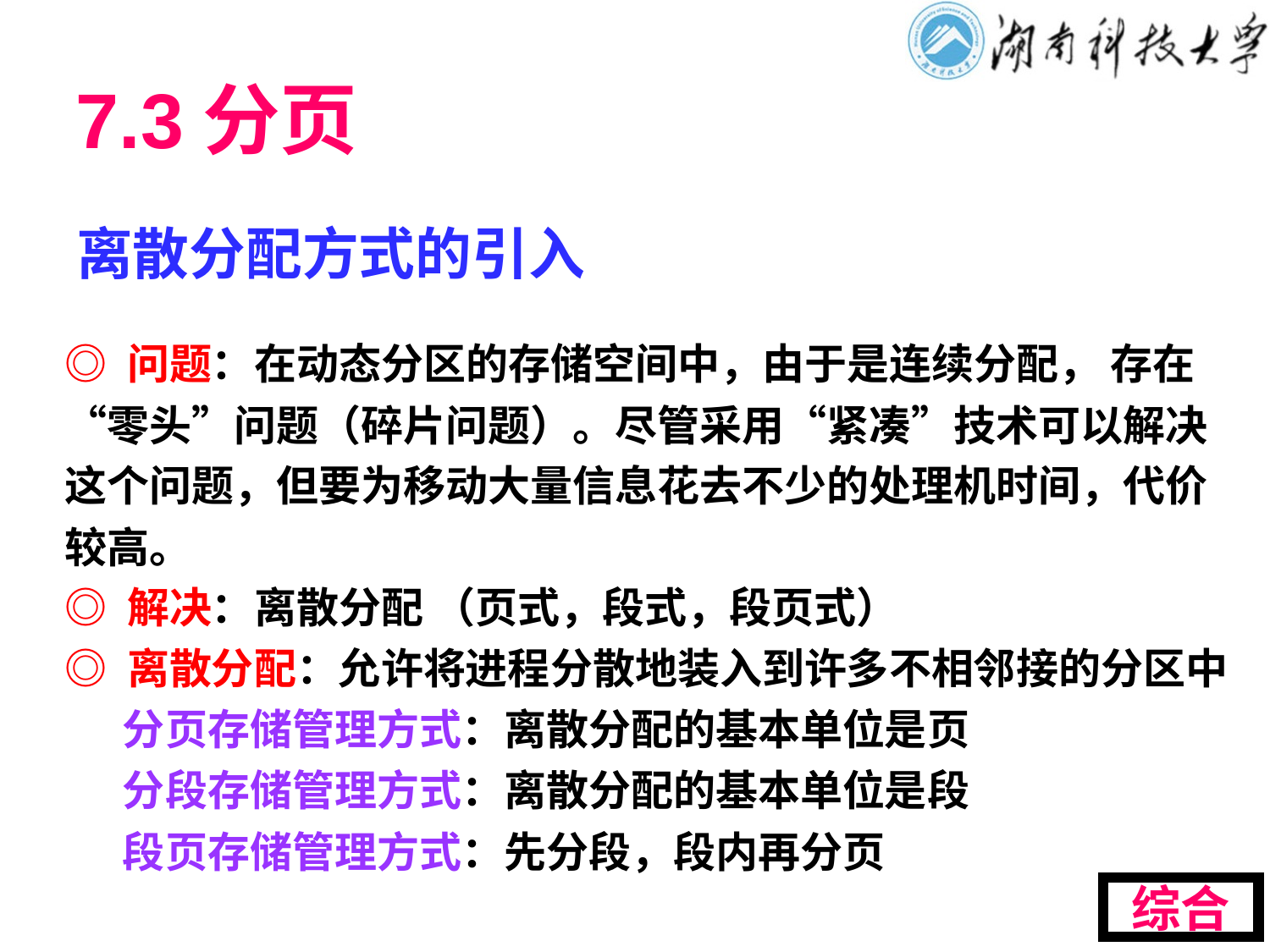

# 7.3分页
离散分配方式的引入
◎ 问题：在动态分区的存储空间中，由于是连续分配， 存在“零头”问题（碎片问题）。尽管采用“紧凑”技术可以解决这个问题，但要为移动大量信息花去不少的处理机时间，代价较高。
◎ 解决：离散分配 （页式，段式，段页式）
◎ 离散分配：允许将进程分散地装入到许多不相邻接的分区中
     分页存储管理方式：离散分配的基本单位是页
     分段存储管理方式：离散分配的基本单位是段
     段页存储管理方式：先分段，段内再分页
综合